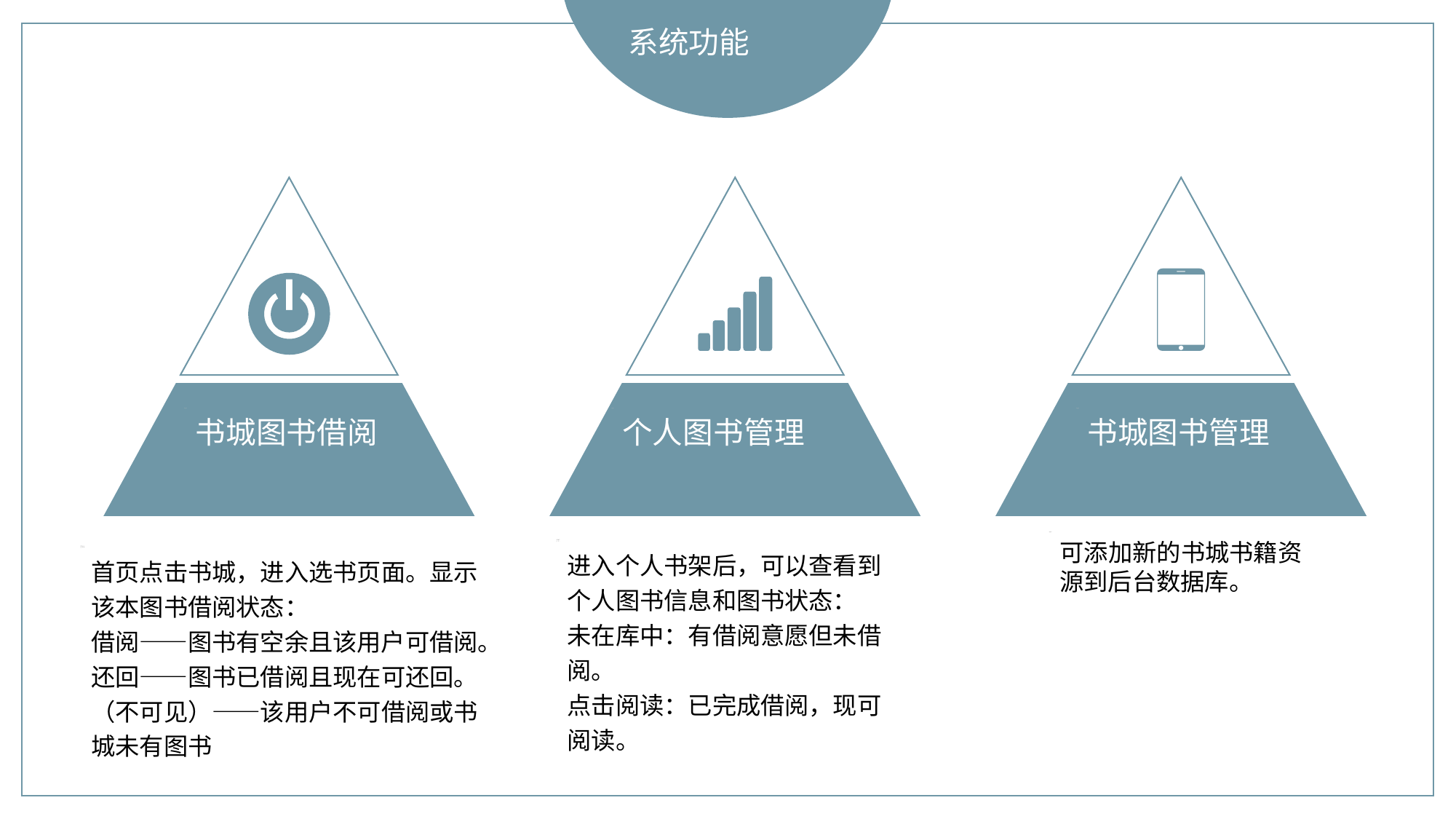

系统功能

书城图书管理
书城图书借阅
个人图书管理
可添加新的书城书籍资源到后台数据库。
进入个人书架后，可以查看到个人图书信息和图书状态：
未在库中：有借阅意愿但未借阅。
点击阅读：已完成借阅，现可阅读。
首页点击书城，进入选书页面。显示该本图书借阅状态：
借阅——图书有空余且该用户可借阅。
还回——图书已借阅且现在可还回。
（不可见）——该用户不可借阅或书城未有图书